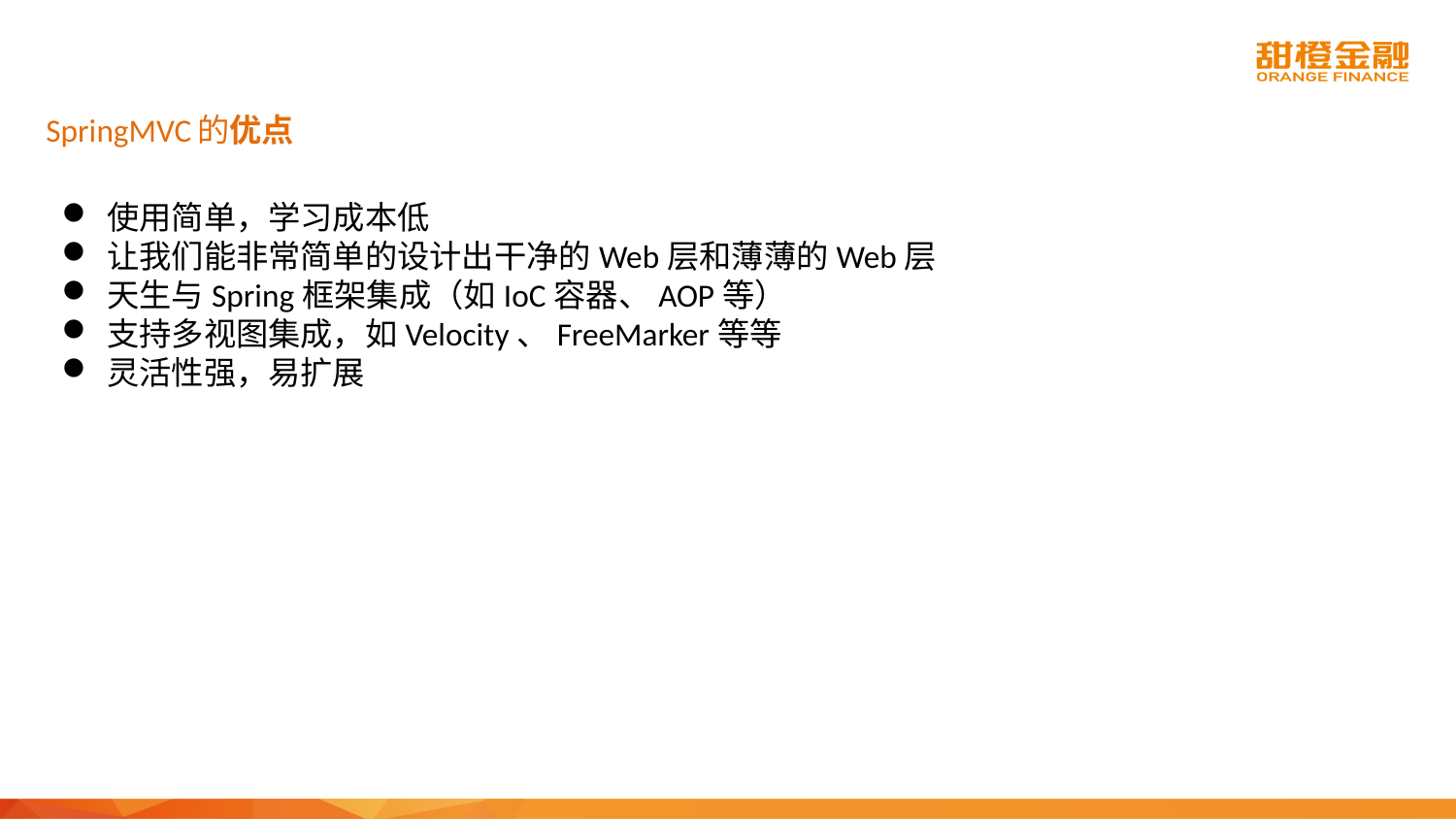

SpringMVC的优点
使用简单，学习成本低
让我们能非常简单的设计出干净的Web层和薄薄的Web层
天生与Spring框架集成（如IoC容器、AOP等）
支持多视图集成，如Velocity、FreeMarker等等
灵活性强，易扩展